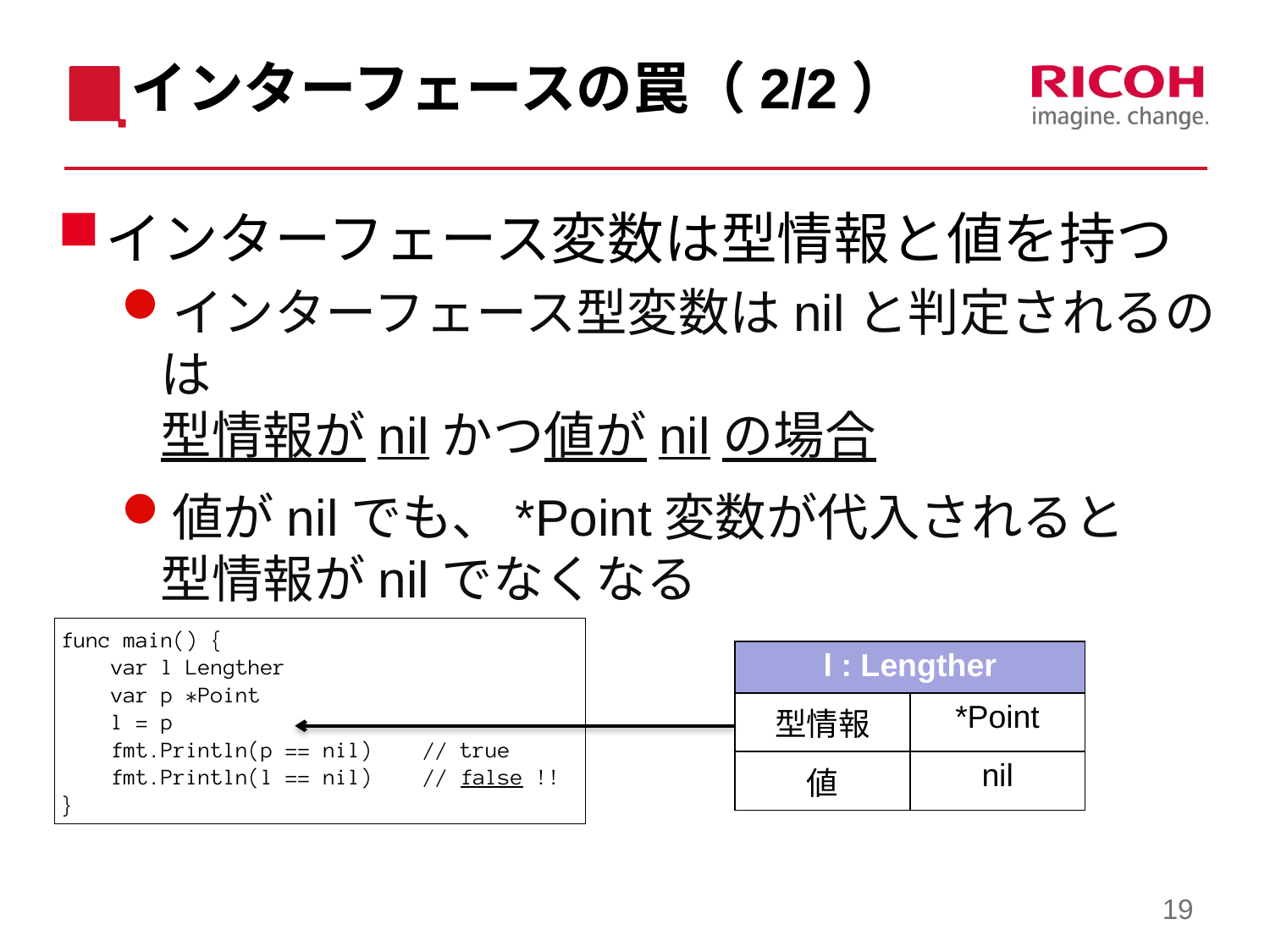

# インターフェースの罠（2/2）
インターフェース変数は型情報と値を持つ
インターフェース型変数はnilと判定されるのは
型情報がnilかつ値がnilの場合
値がnilでも、*Point変数が代入されると
型情報がnilでなくなる
func main() {
    var l Lengther
    var p *Point
    l = p
    fmt.Println(p == nil)    // true
    fmt.Println(l == nil)    // false !!
}
| l : Lengther |  |
| --- | --- |
| 型情報 | \*Point |
| 値 | nil |
19